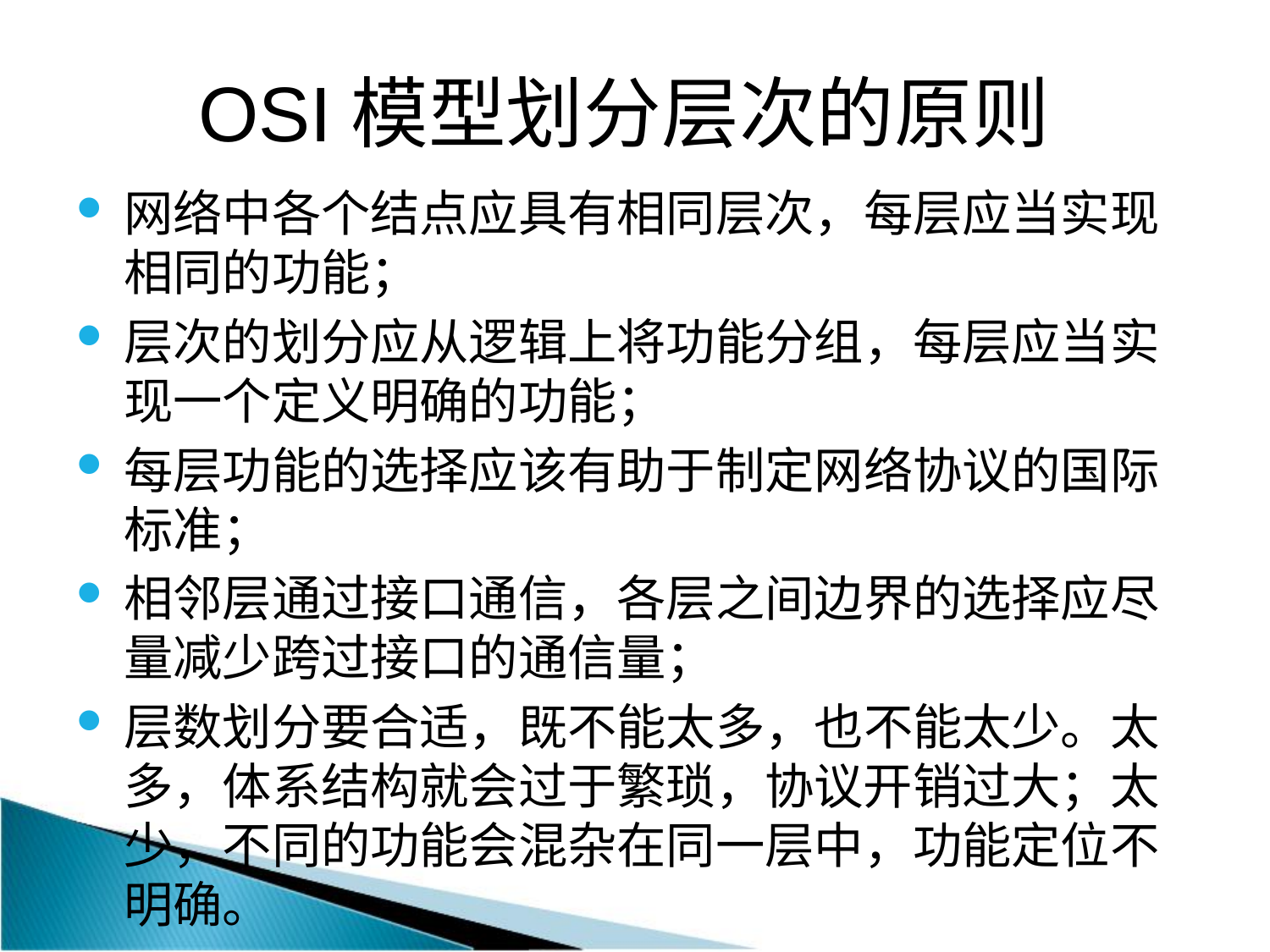

# OSI模型划分层次的原则
网络中各个结点应具有相同层次，每层应当实现相同的功能；
层次的划分应从逻辑上将功能分组，每层应当实现一个定义明确的功能；
每层功能的选择应该有助于制定网络协议的国际标准；
相邻层通过接口通信，各层之间边界的选择应尽量减少跨过接口的通信量；
层数划分要合适，既不能太多，也不能太少。太多，体系结构就会过于繁琐，协议开销过大；太少，不同的功能会混杂在同一层中，功能定位不明确。